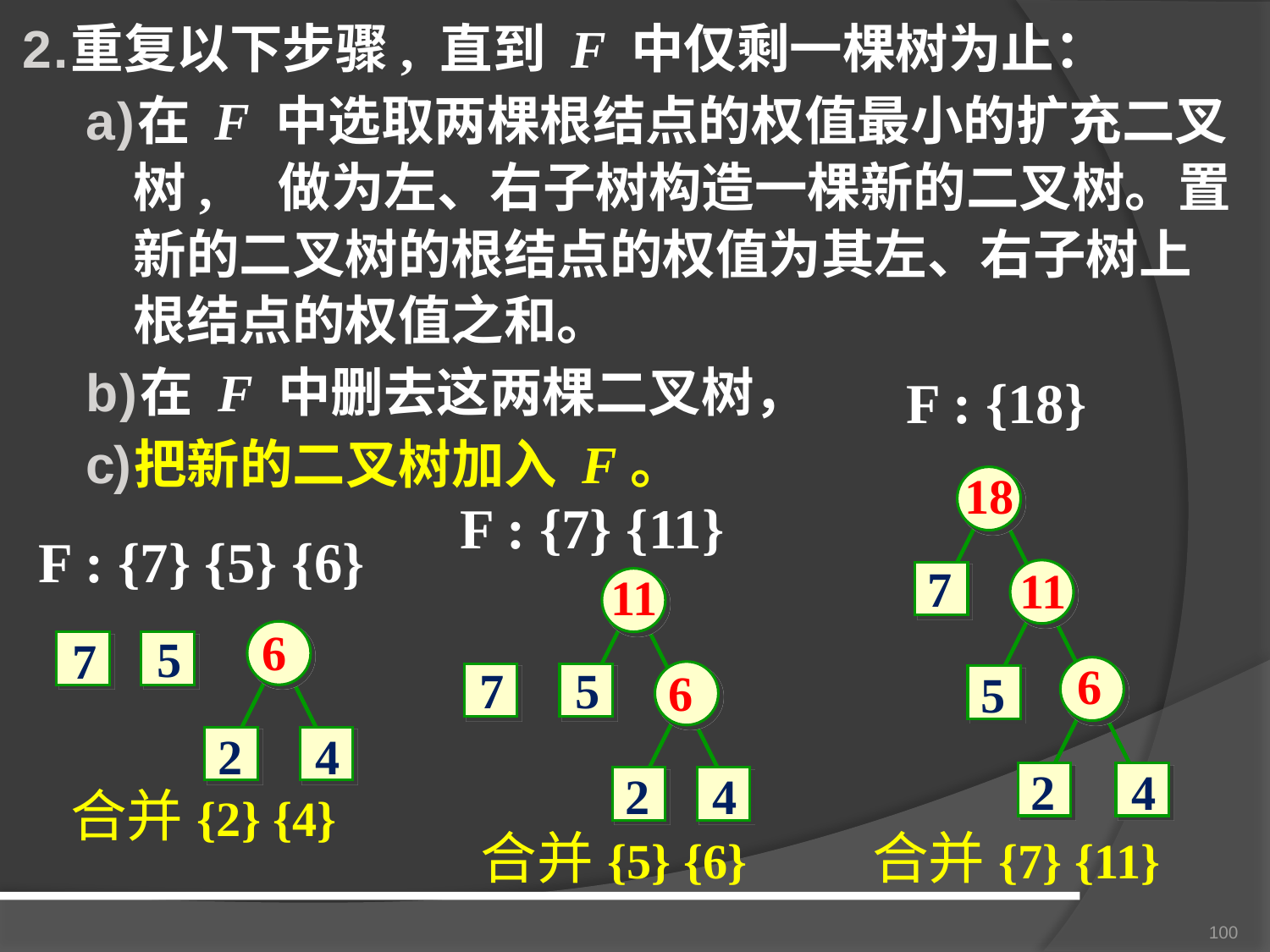

重复以下步骤, 直到 F 中仅剩一棵树为止：
在 F 中选取两棵根结点的权值最小的扩充二叉树,    做为左、右子树构造一棵新的二叉树。置新的二叉树的根结点的权值为其左、右子树上根结点的权值之和。
在 F 中删去这两棵二叉树，
把新的二叉树加入 F。
F : {18}
18

7
11

6
5

2
4

合并{7} {11}
F : {7} {11}
11

7
5
6

2
4

合并{5} {6}
F : {7} {5} {6}
6
5

7

2
4

合并{2} {4}
100